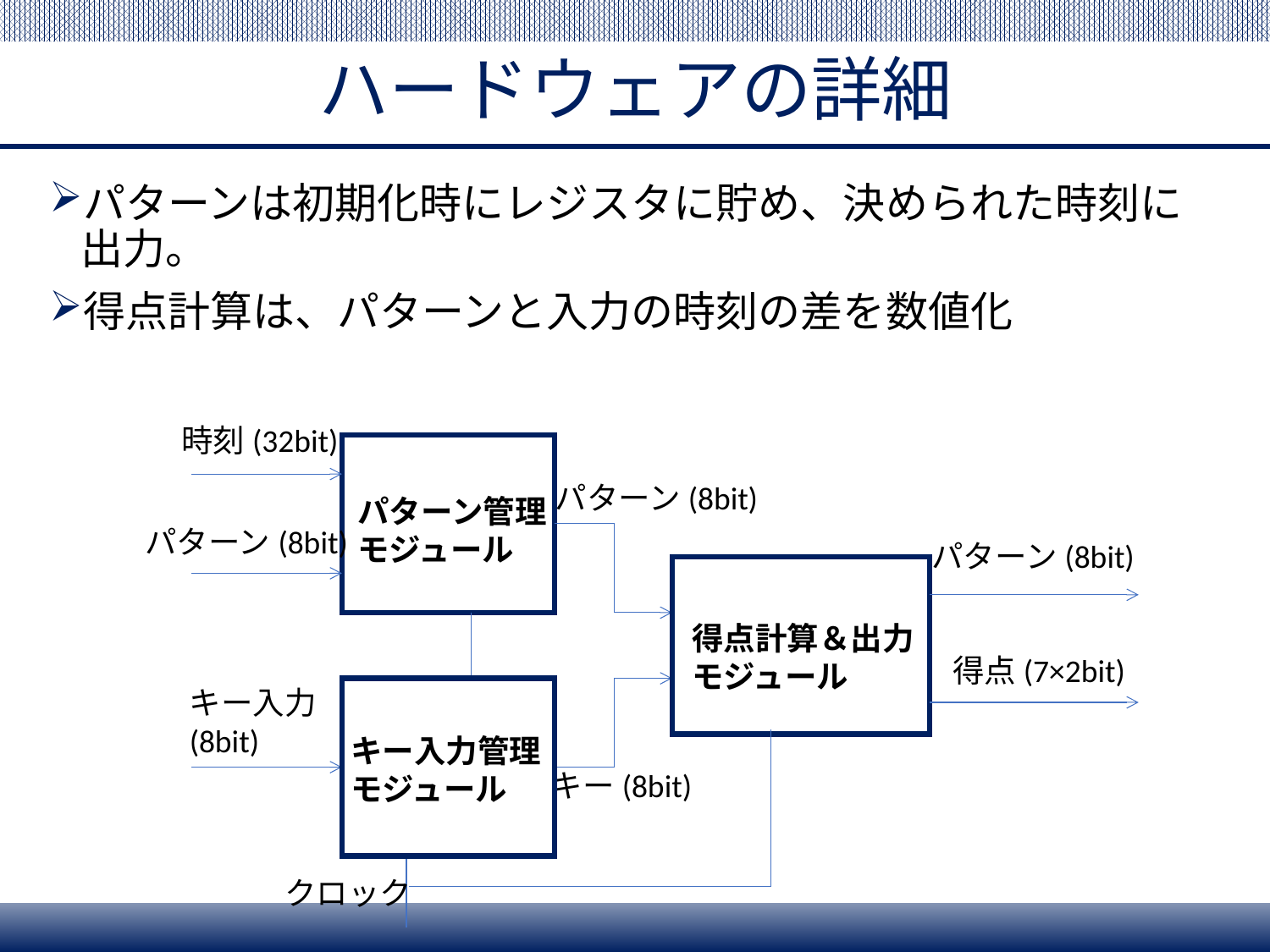

# ハードウェアの詳細
パターンは初期化時にレジスタに貯め、決められた時刻に出力。
得点計算は、パターンと入力の時刻の差を数値化
時刻(32bit)

パターン(8bit)
パターン管理
モジュール
パターン(8bit)
パターン(8bit)

得点計算＆出力
モジュール
得点(7×2bit)
キー入力
(8bit)

キー入力管理
モジュール
キー(8bit)
クロック